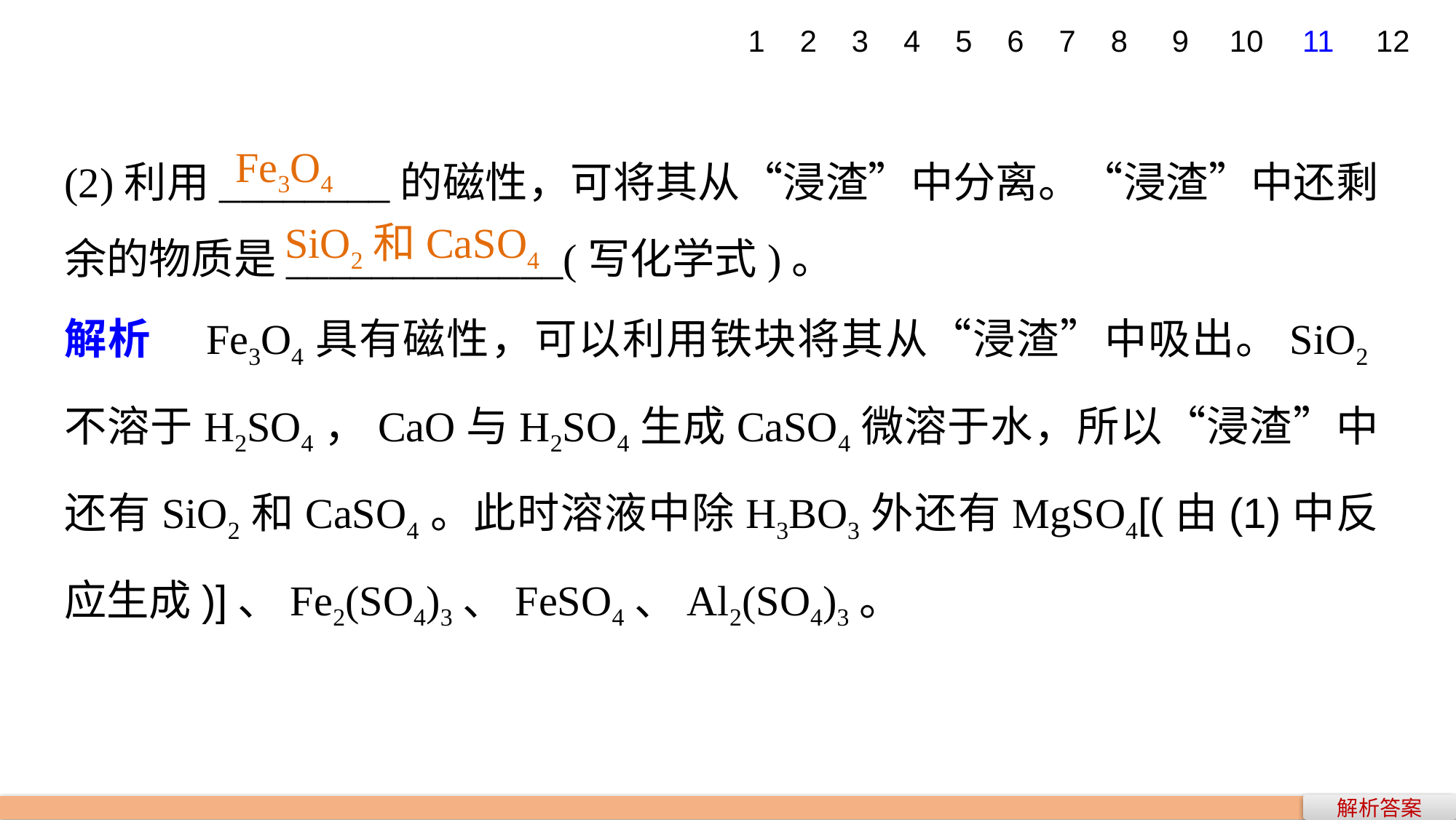

1
2
3
4
5
6
7
8
9
10
11
12
(2)利用________的磁性，可将其从“浸渣”中分离。“浸渣”中还剩余的物质是_____________(写化学式)。
解析　Fe3O4具有磁性，可以利用铁块将其从“浸渣”中吸出。SiO2不溶于H2SO4，CaO与H2SO4生成CaSO4微溶于水，所以“浸渣”中还有SiO2和CaSO4。此时溶液中除H3BO3外还有MgSO4[(由(1)中反应生成)]、Fe2(SO4)3、FeSO4、Al2(SO4)3。
Fe3O4
SiO2和CaSO4
解析答案